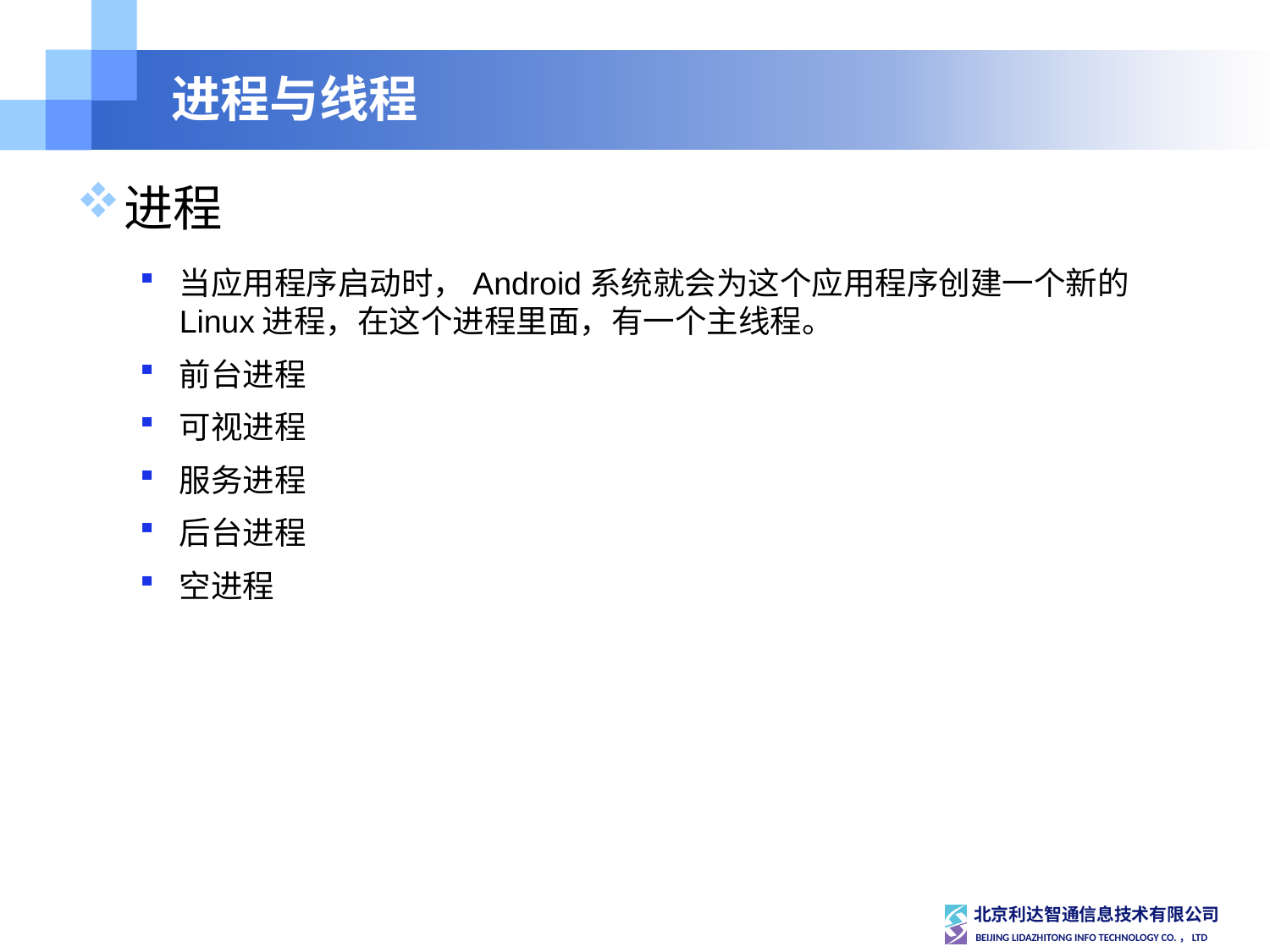

# 进程与线程
进程
当应用程序启动时，Android系统就会为这个应用程序创建一个新的Linux进程，在这个进程里面，有一个主线程。
前台进程
可视进程
服务进程
后台进程
空进程